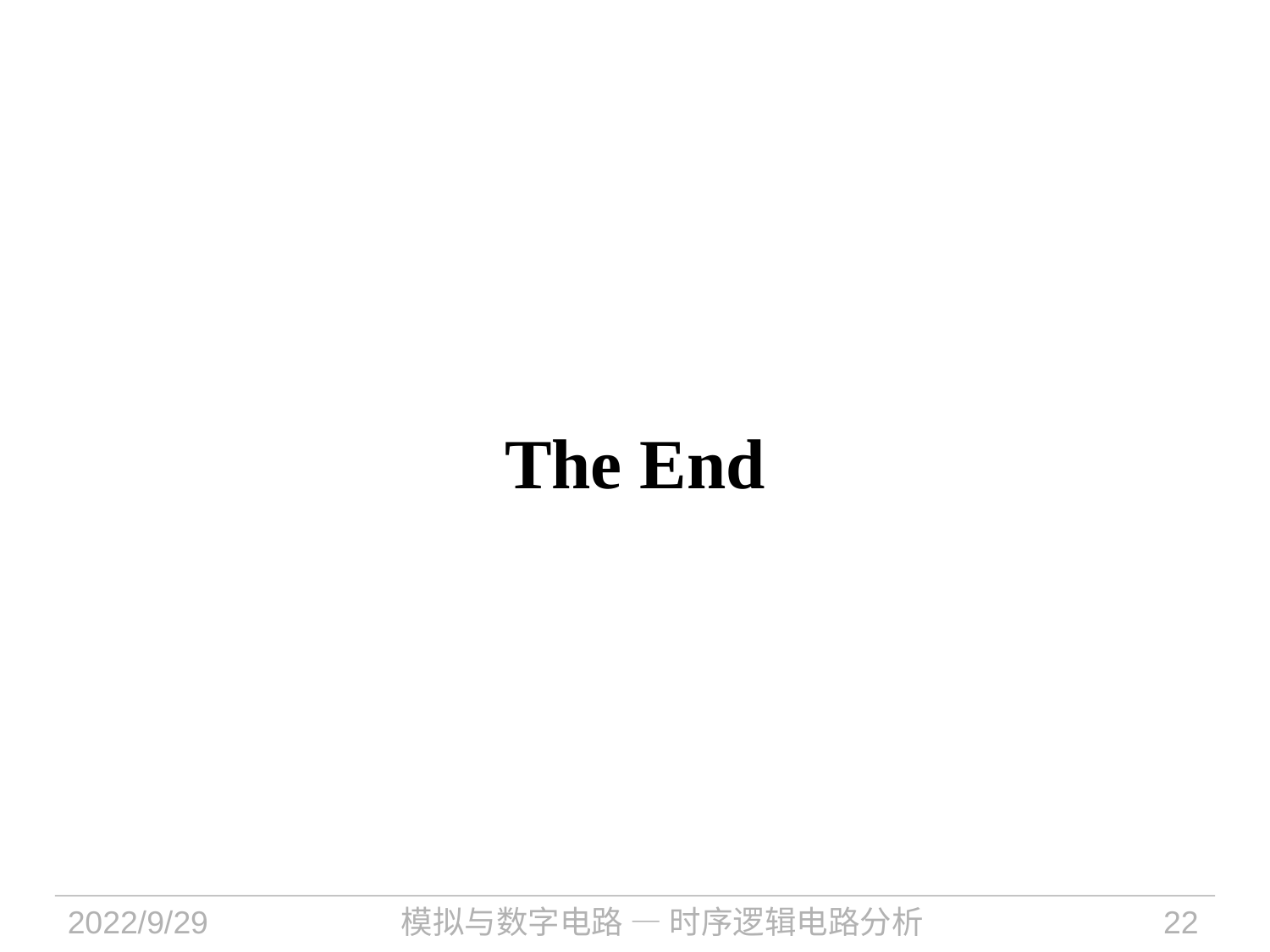

# The End
2022/9/29
模拟与数字电路 — 时序逻辑电路分析
22